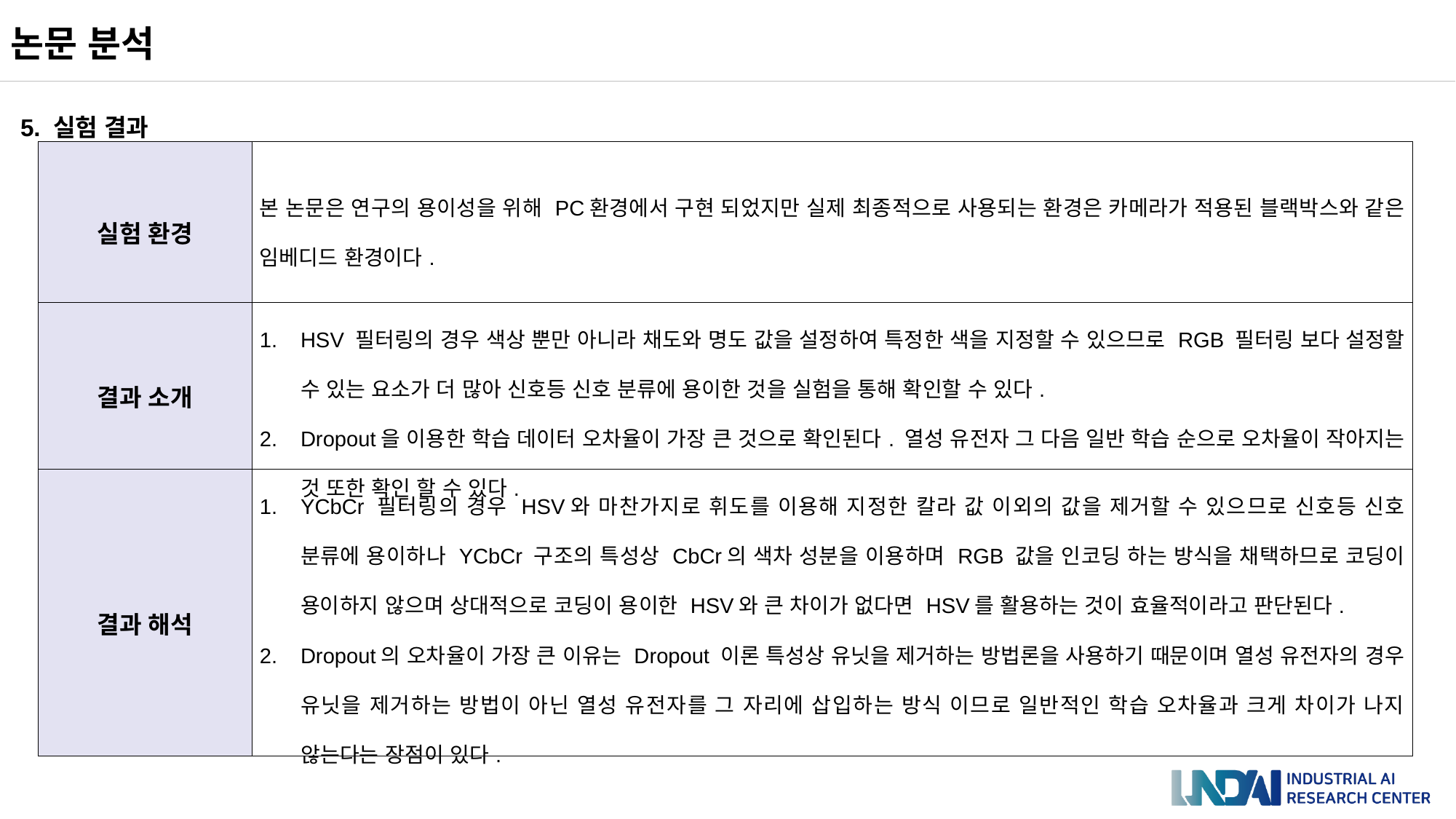

논문 분석
5. 실험 결과

| 실험 환경 | 본 논문은 연구의 용이성을 위해 PC환경에서 구현 되었지만 실제 최종적으로 사용되는 환경은 카메라가 적용된 블랙박스와 같은 임베디드 환경이다. |
| --- | --- |
| 결과 소개 | HSV 필터링의 경우 색상 뿐만 아니라 채도와 명도 값을 설정하여 특정한 색을 지정할 수 있으므로 RGB 필터링 보다 설정할 수 있는 요소가 더 많아 신호등 신호 분류에 용이한 것을 실험을 통해 확인할 수 있다. Dropout을 이용한 학습 데이터 오차율이 가장 큰 것으로 확인된다. 열성 유전자 그 다음 일반 학습 순으로 오차율이 작아지는 것 또한 확인 할 수 있다. |
| 결과 해석 | YCbCr 필터링의 경우 HSV와 마찬가지로 휘도를 이용해 지정한 칼라 값 이외의 값을 제거할 수 있으므로 신호등 신호 분류에 용이하나 YCbCr 구조의 특성상 CbCr의 색차 성분을 이용하며 RGB 값을 인코딩 하는 방식을 채택하므로 코딩이 용이하지 않으며 상대적으로 코딩이 용이한 HSV와 큰 차이가 없다면 HSV를 활용하는 것이 효율적이라고 판단된다. Dropout의 오차율이 가장 큰 이유는 Dropout 이론 특성상 유닛을 제거하는 방법론을 사용하기 때문이며 열성 유전자의 경우 유닛을 제거하는 방법이 아닌 열성 유전자를 그 자리에 삽입하는 방식 이므로 일반적인 학습 오차율과 크게 차이가 나지 않는다는 장점이 있다. |